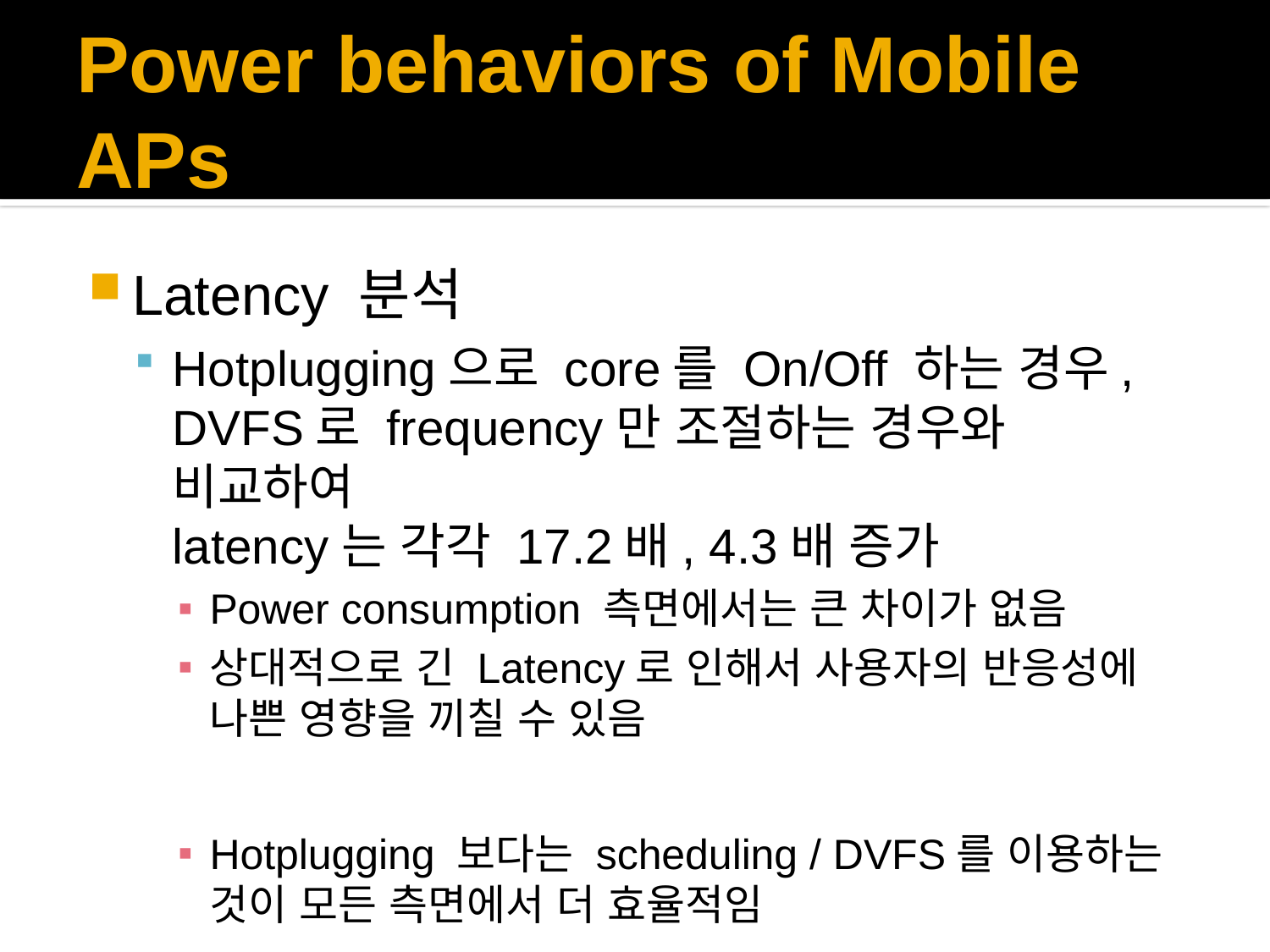

# Power behaviors of Mobile APs
Latency 분석
Hotplugging으로 core를 On/Off 하는 경우,
DVFS로 frequency만 조절하는 경우와 비교하여
latency는 각각 17.2배, 4.3배 증가
Power consumption 측면에서는 큰 차이가 없음
상대적으로 긴 Latency로 인해서 사용자의 반응성에 나쁜 영향을 끼칠 수 있음

Hotplugging 보다는 scheduling / DVFS를 이용하는 것이 모든 측면에서 더 효율적임